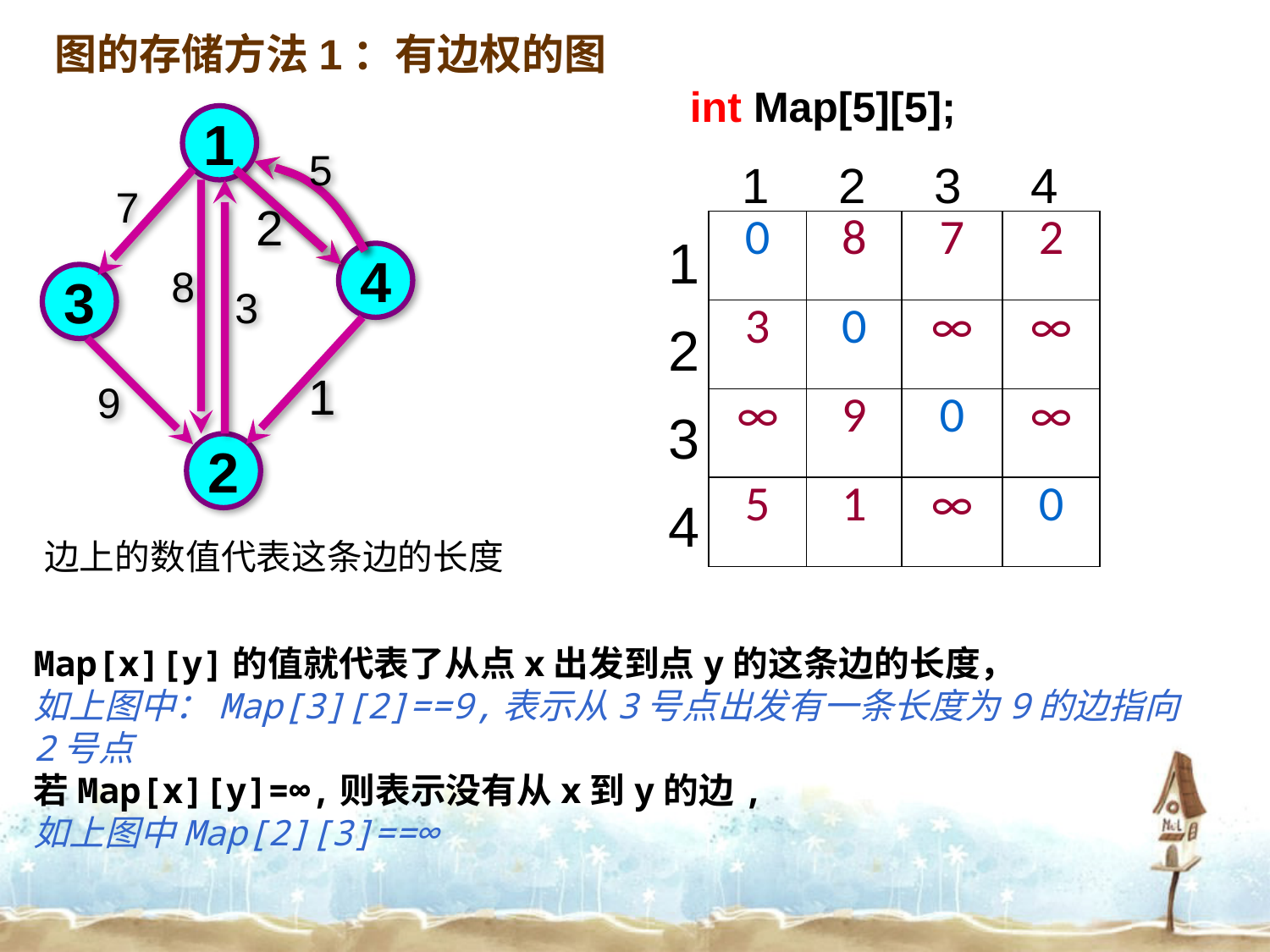

图的存储方法1：有边权的图
int Map[5][5];
1
5
1     2     3     4

7

2
1
2
3
4
| 0 | 8 | 7 | 2 |
| --- | --- | --- | --- |
| 3 | 0 | ∞ | ∞ |
| ∞ | 9 | 0 | ∞ |
| 5 | 1 | ∞ | 0 |
4
8
3
3

1
9
2
边上的数值代表这条边的长度
Map[x][y]的值就代表了从点x出发到点y的这条边的长度，
如上图中：Map[3][2]==9,表示从3号点出发有一条长度为9的边指向2号点
若Map[x][y]=∞,则表示没有从x到y的边,
如上图中Map[2][3]==∞